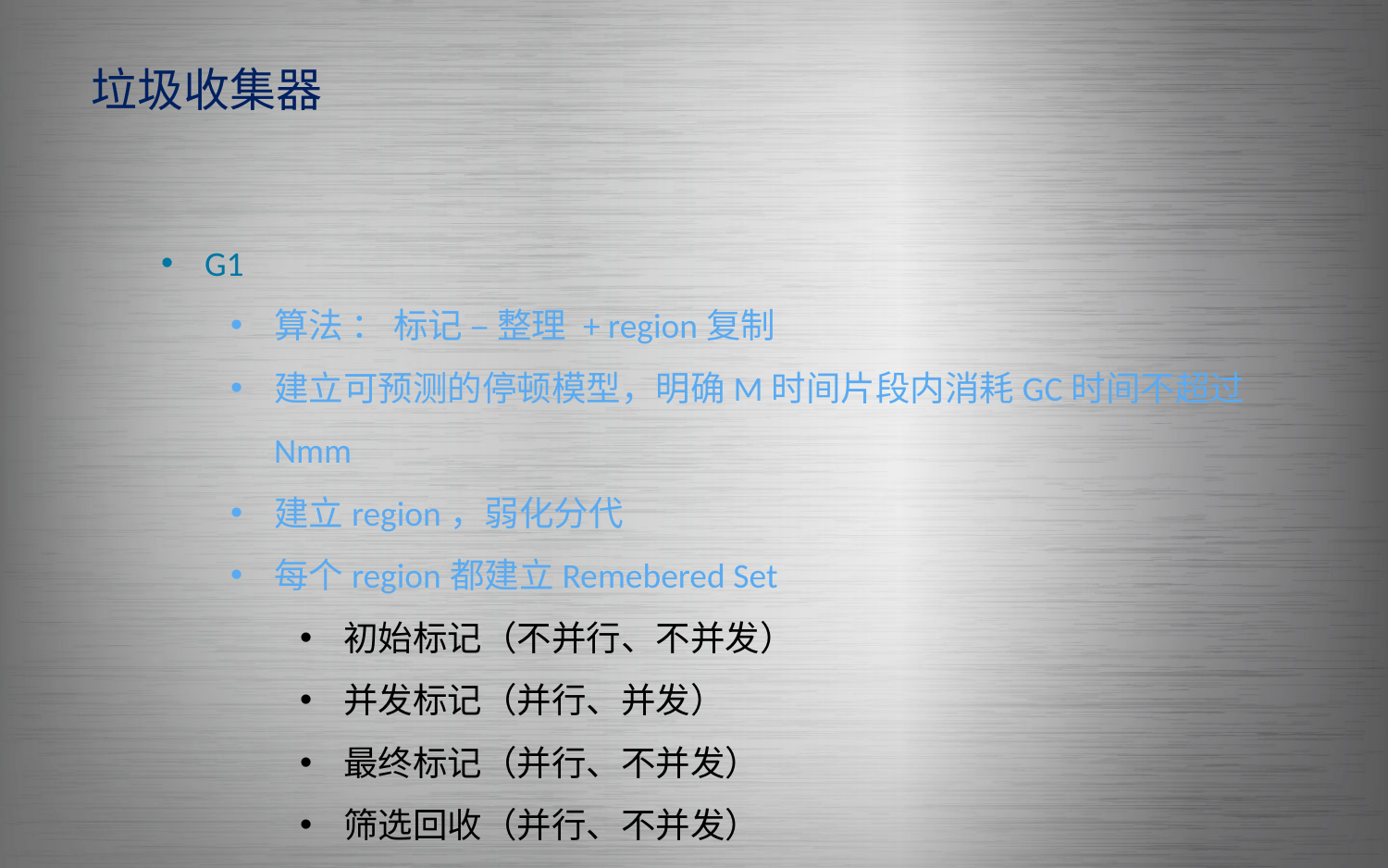

垃圾收集器
G1
算法 ： 标记 – 整理 + region复制
建立可预测的停顿模型，明确M时间片段内消耗GC时间不超过Nmm
建立region，弱化分代
每个region都建立Remebered Set
初始标记（不并行、不并发）
并发标记（并行、并发）
最终标记（并行、不并发）
筛选回收（并行、不并发）